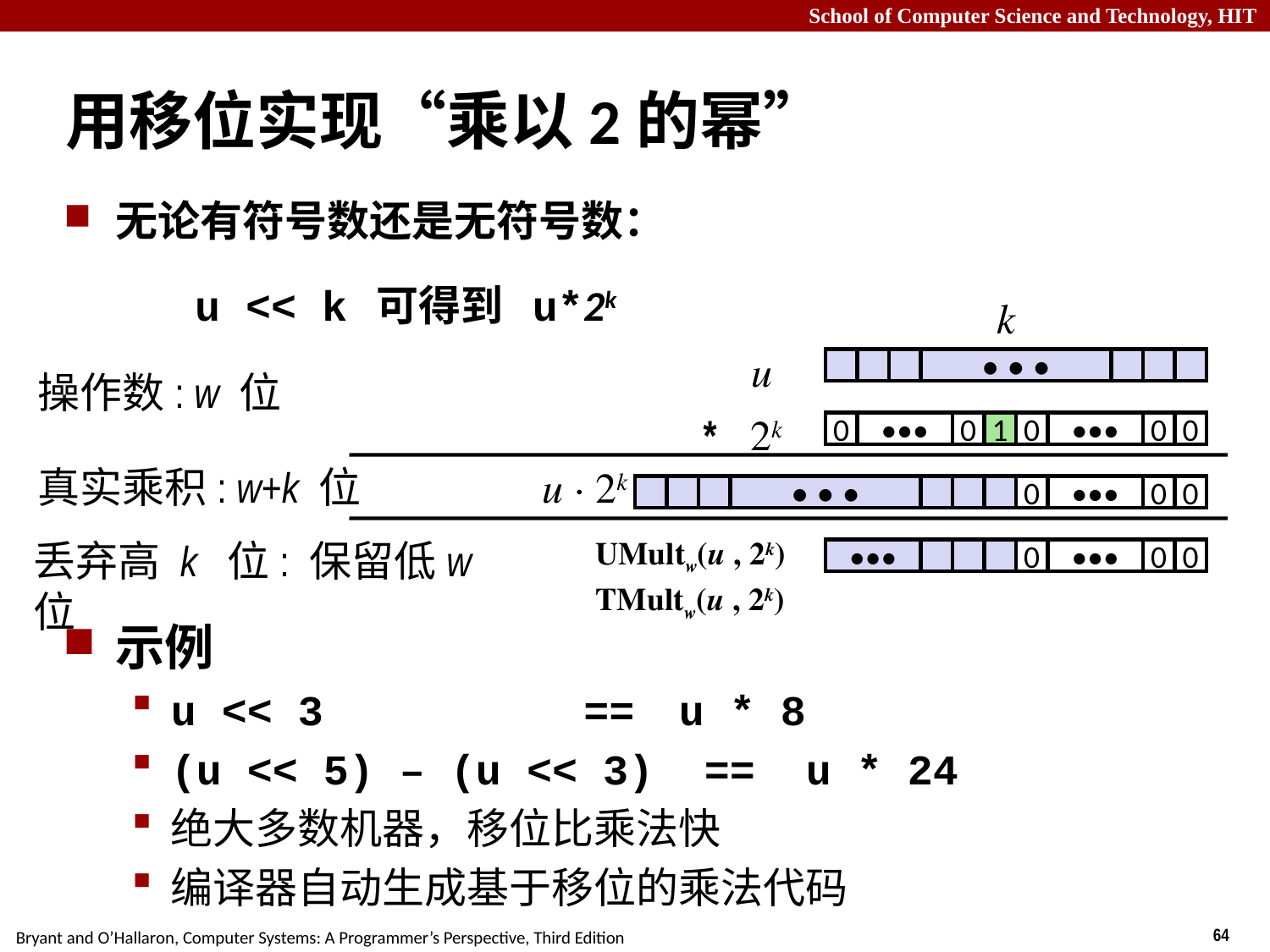

# 用移位实现“乘以2的幂”
无论有符号数还是无符号数：
     u << k  可得到  u*2k

示例
u << 3	==	u * 8
(u << 5) – (u << 3)	 ==	u * 24
绝大多数机器，移位比乘法快
编译器自动生成基于移位的乘法代码
k
u

• • •

操作数: w 位
*
2k
0
•••
0
1
0
•••
0
0
真实乘积: w+k 位

u · 2k

• • •

0
•••
0
0

UMultw(u , 2k)
丢弃高 k  位: 保留低w 位
•••

0
•••
0
0
TMultw(u , 2k)